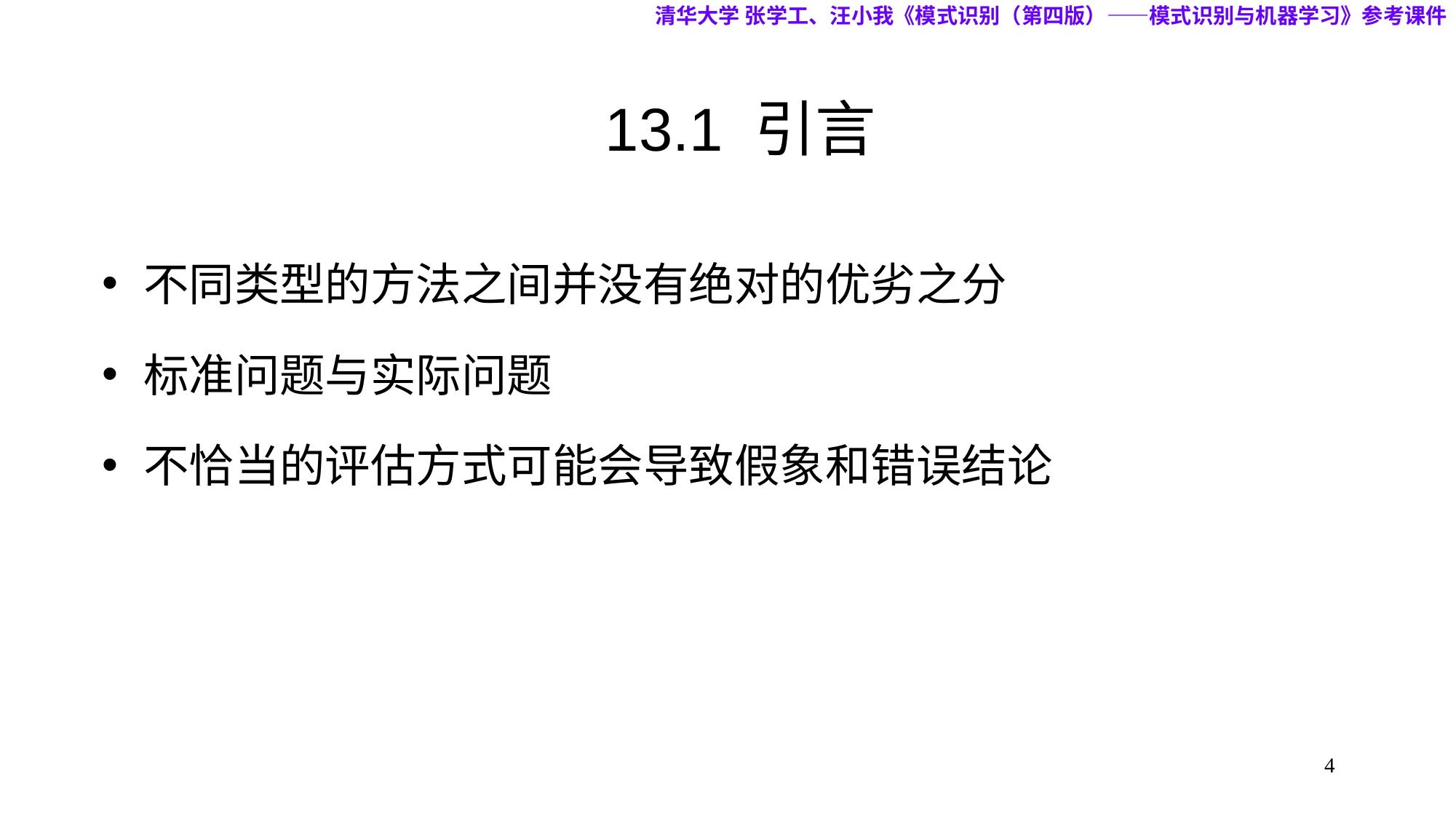

清华大学 张学工、汪小我《模式识别（第四版）——模式识别与机器学习》参考课件
# 13.1 引言
不同类型的方法之间并没有绝对的优劣之分
标准问题与实际问题
不恰当的评估方式可能会导致假象和错误结论
4